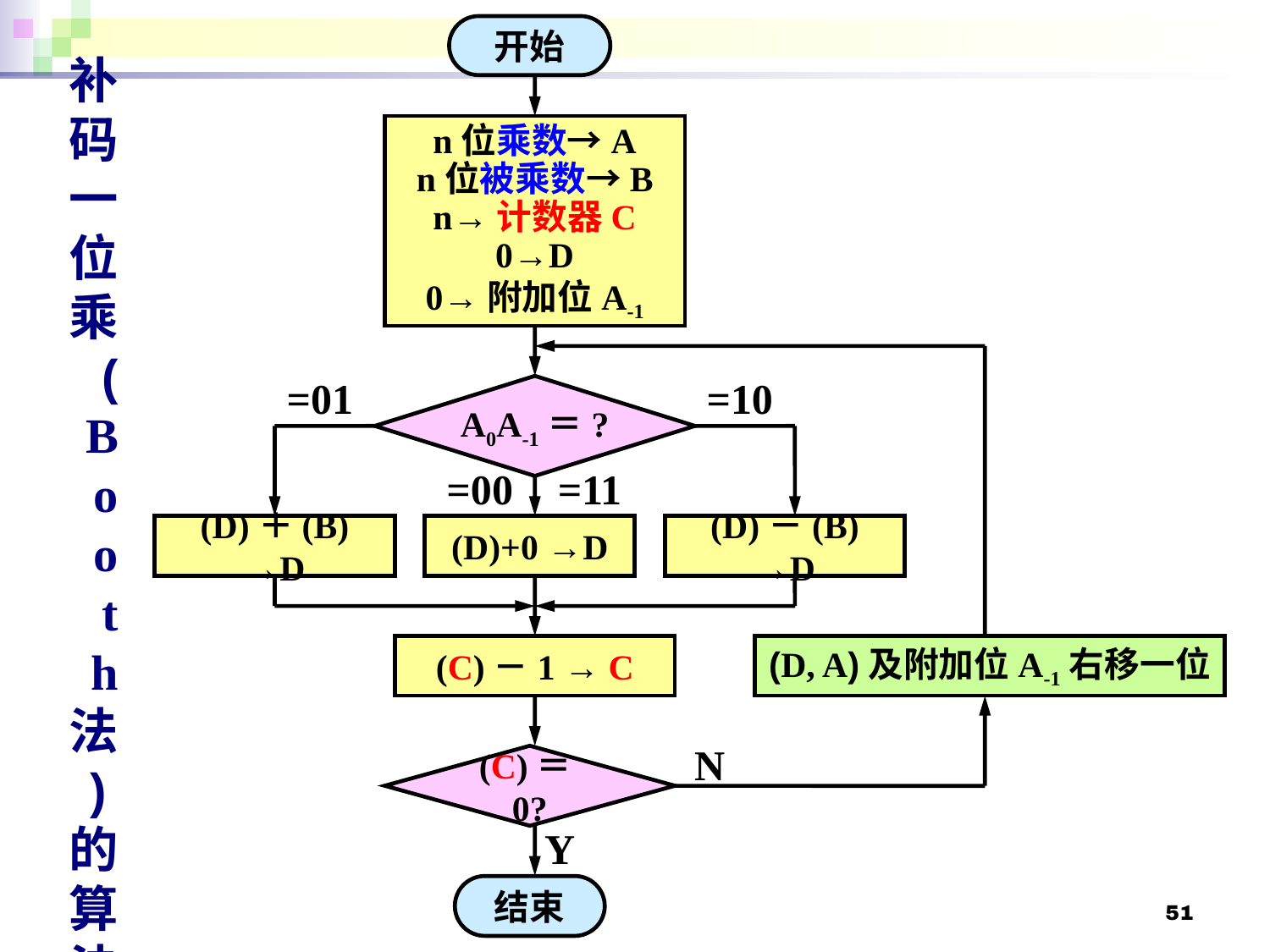

开始
补码一位乘(Booth 法)的算法流程图

n位乘数→A
n位被乘数→B
n→计数器C
0→D
0→附加位A-1

=01
=10
A0A-1＝?

=00
=11

(D)＋(B) →D
(D)+0 →D
(D)－(B) →D

(C)－1 → C
(D, A)及附加位A-1右移一位

N
(C)＝0?

Y

51
结束